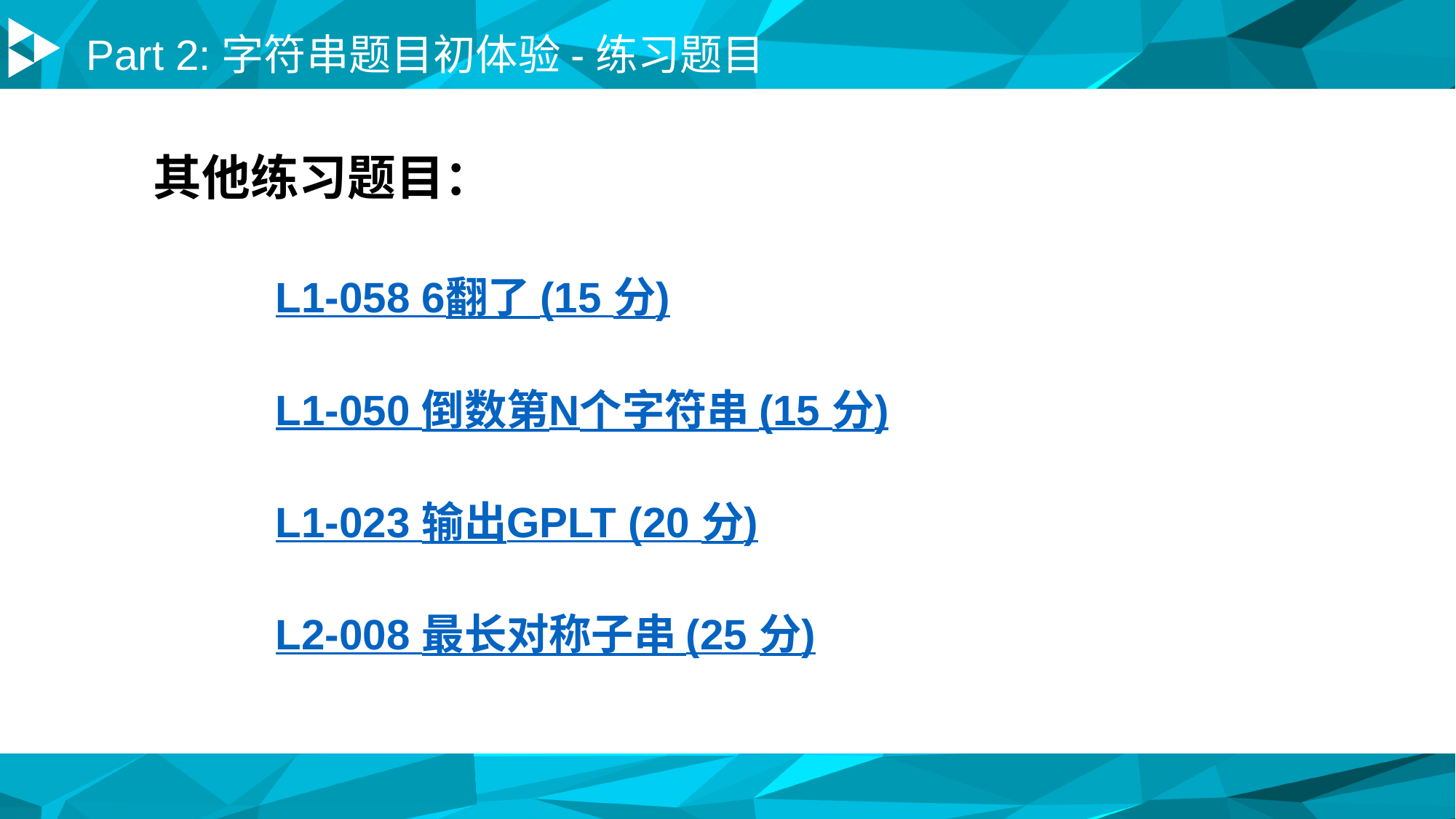

Part 2:字符串题目初体验-练习题目
其他练习题目：

L1-058 6翻了 (15 分)

L1-050 倒数第N个字符串 (15 分)

L1-023 输出GPLT (20 分)

L2-008 最长对称子串 (25 分)
Accurac
y and official
Passive voice is common（被动语态常见）